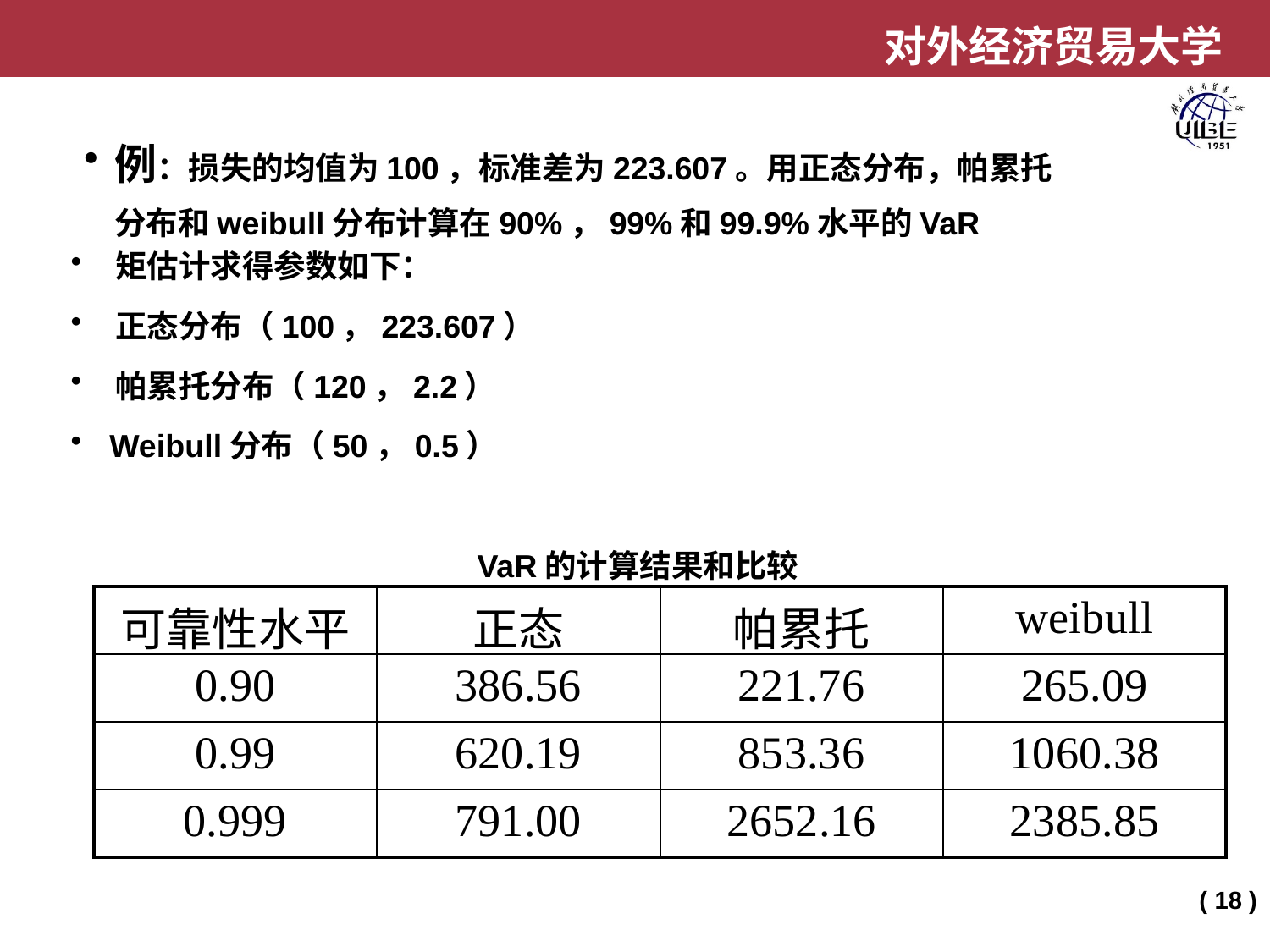

例：损失的均值为100，标准差为223.607。用正态分布，帕累托分布和weibull分布计算在90%，99%和99.9%水平的VaR
 矩估计求得参数如下：
 正态分布（100，223.607）
 帕累托分布（120，2.2）
 Weibull分布（50，0.5）
VaR的计算结果和比较
| 可靠性水平 | 正态 | 帕累托 | weibull |
| --- | --- | --- | --- |
| 0.90 | 386.56 | 221.76 | 265.09 |
| 0.99 | 620.19 | 853.36 | 1060.38 |
| 0.999 | 791.00 | 2652.16 | 2385.85 |
( 18 )